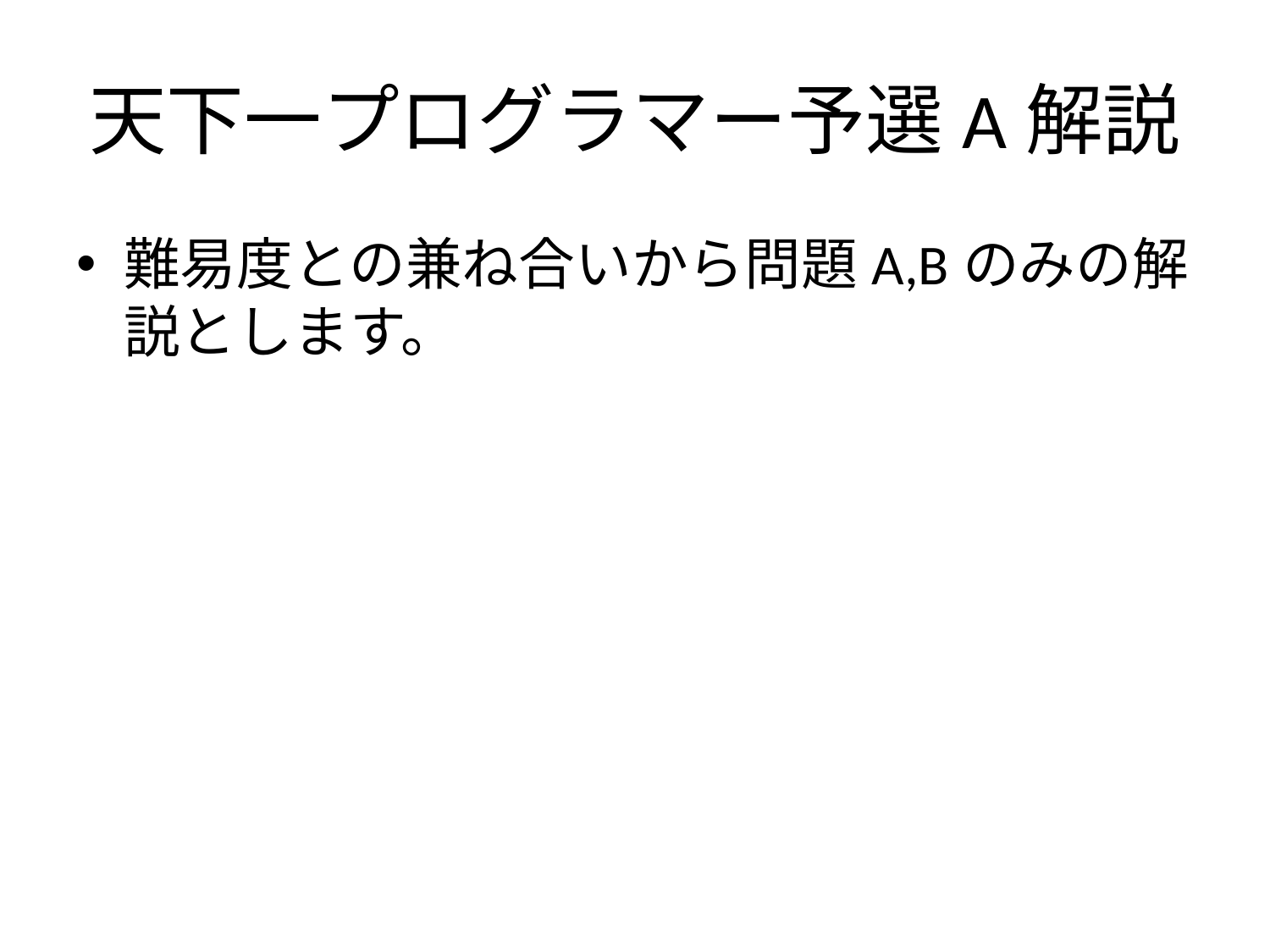

# 天下一プログラマー予選A解説
難易度との兼ね合いから問題A,Bのみの解説とします。